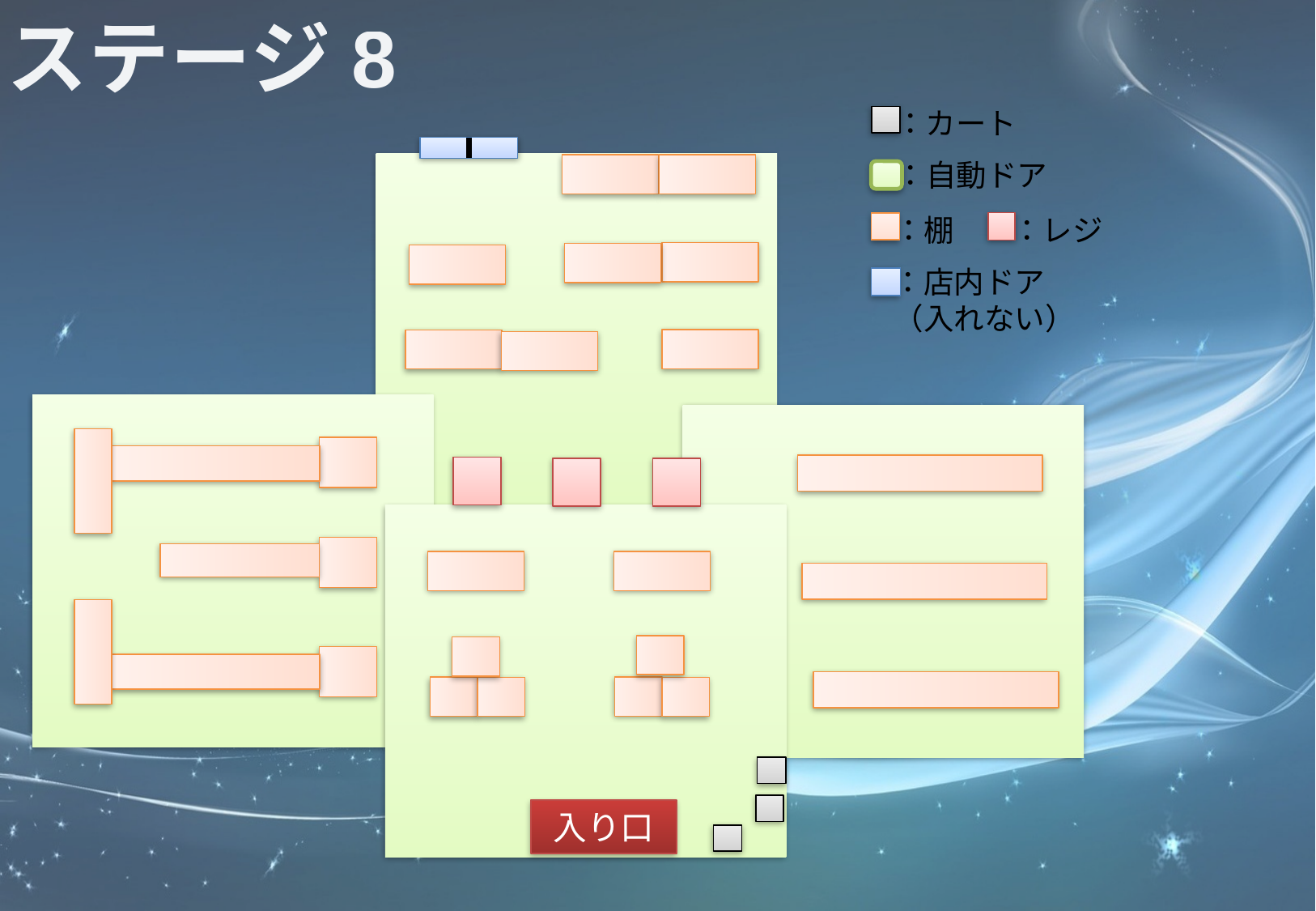

ステージ8
：カート

入り口

：自動ドア

：レジ
：棚

：店内ドア
（入れない）